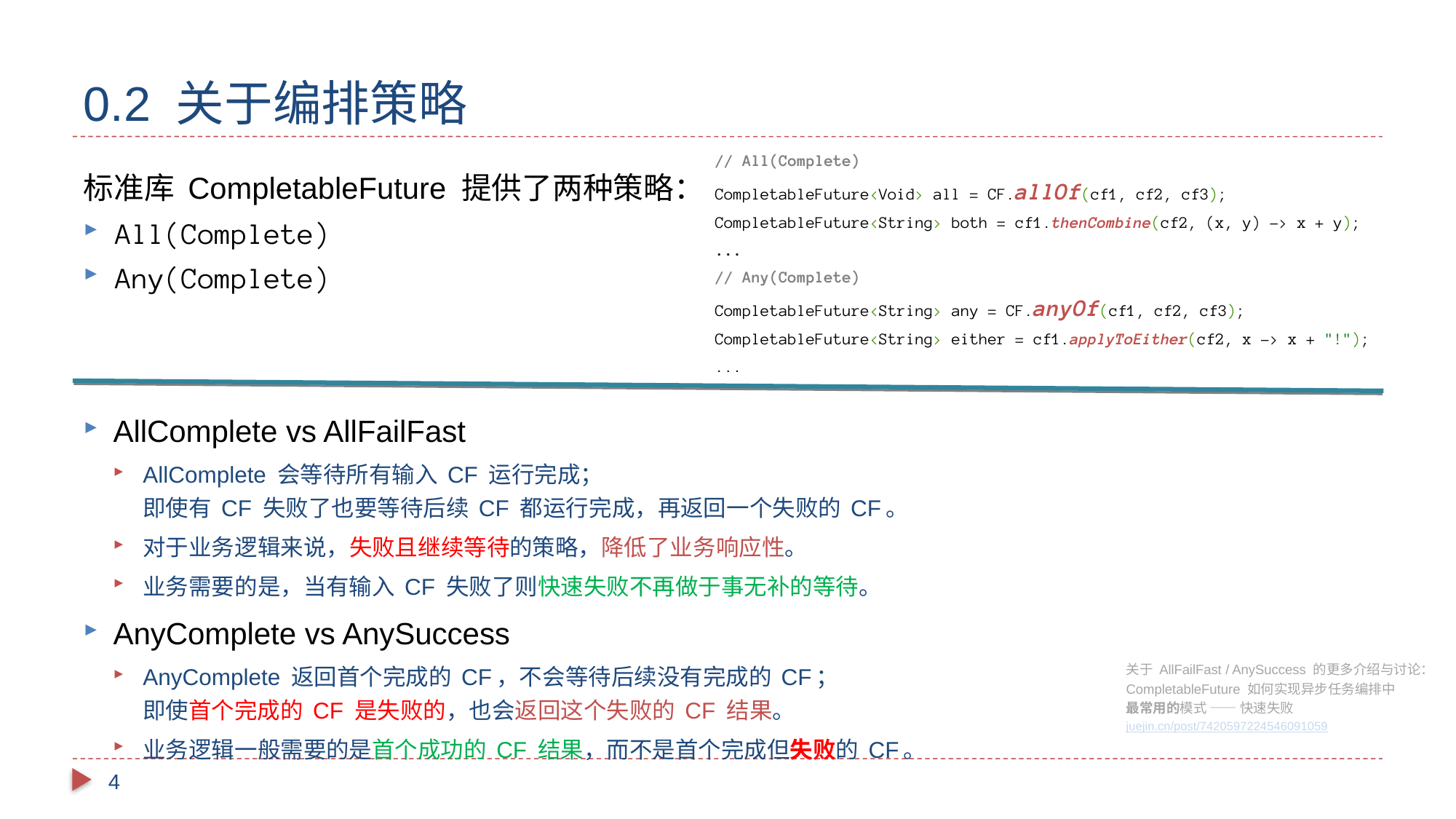

# 0.2 关于编排策略
标准库 CompletableFuture 提供了两种策略：
All(Complete)
Any(Complete)
// All(Complete)
CompletableFuture<Void> all = CF.allOf(cf1, cf2, cf3);
CompletableFuture<String> both = cf1.thenCombine(cf2, (x, y) -> x + y);
...
// Any(Complete)
CompletableFuture<String> any = CF.anyOf(cf1, cf2, cf3);
CompletableFuture<String> either = cf1.applyToEither(cf2, x -> x + "!");
...
AllComplete vs AllFailFast
AllComplete 会等待所有输入 CF 运行完成；
即使有 CF 失败了也要等待后续 CF 都运行完成，再返回一个失败的 CF。
对于业务逻辑来说，失败且继续等待的策略，降低了业务响应性。
业务需要的是，当有输入 CF 失败了则快速失败不再做于事无补的等待。
AnyComplete vs AnySuccess
AnyComplete 返回首个完成的 CF，不会等待后续没有完成的 CF；
即使首个完成的 CF 是失败的，也会返回这个失败的 CF 结果。
业务逻辑一般需要的是首个成功的 CF 结果，而不是首个完成但失败的 CF。
关于 AllFailFast / AnySuccess 的更多介绍与讨论：
CompletableFuture 如何实现异步任务编排中
最常用的模式 —— 快速失败
juejin.cn/post/7420597224546091059
4